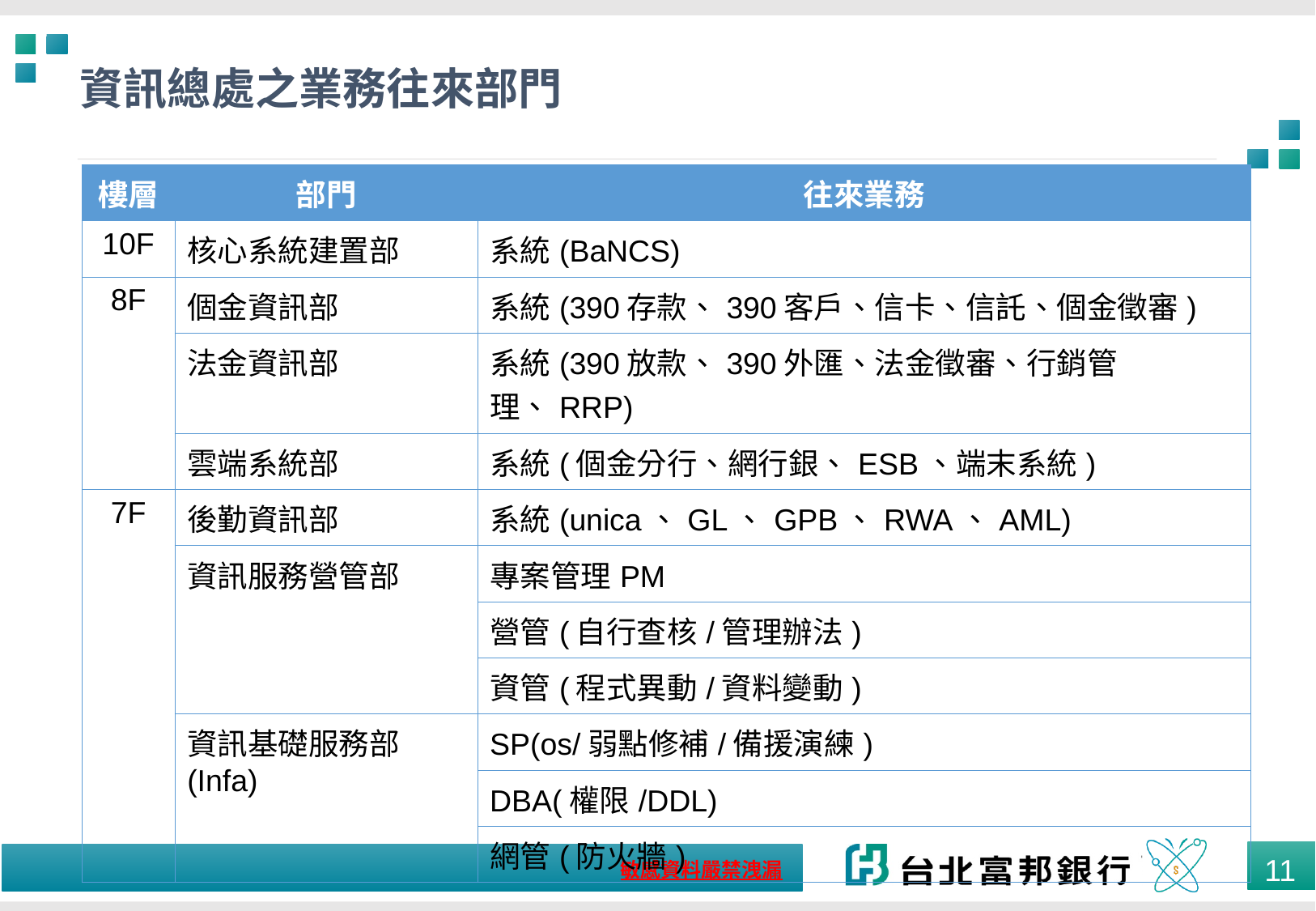

# 資訊總處之業務往來部門
| 樓層 | 部門 | 往來業務 |
| --- | --- | --- |
| 10F | 核心系統建置部 | 系統(BaNCS) |
| 8F | 個金資訊部 | 系統(390存款、390客戶、信卡、信託、個金徵審) |
|  | 法金資訊部 | 系統(390放款、390外匯、法金徵審、行銷管理、RRP) |
|  | 雲端系統部 | 系統(個金分行、網行銀、ESB、端末系統) |
| 7F | 後勤資訊部 | 系統(unica、GL、GPB、RWA、AML) |
|  | 資訊服務營管部 | 專案管理PM |
|  |  | 營管(自行查核/管理辦法) |
|  |  | 資管(程式異動/資料變動) |
|  | 資訊基礎服務部(Infa) | SP(os/弱點修補/備援演練) |
|  |  | DBA(權限/DDL) |
|  |  | 網管(防火牆) |